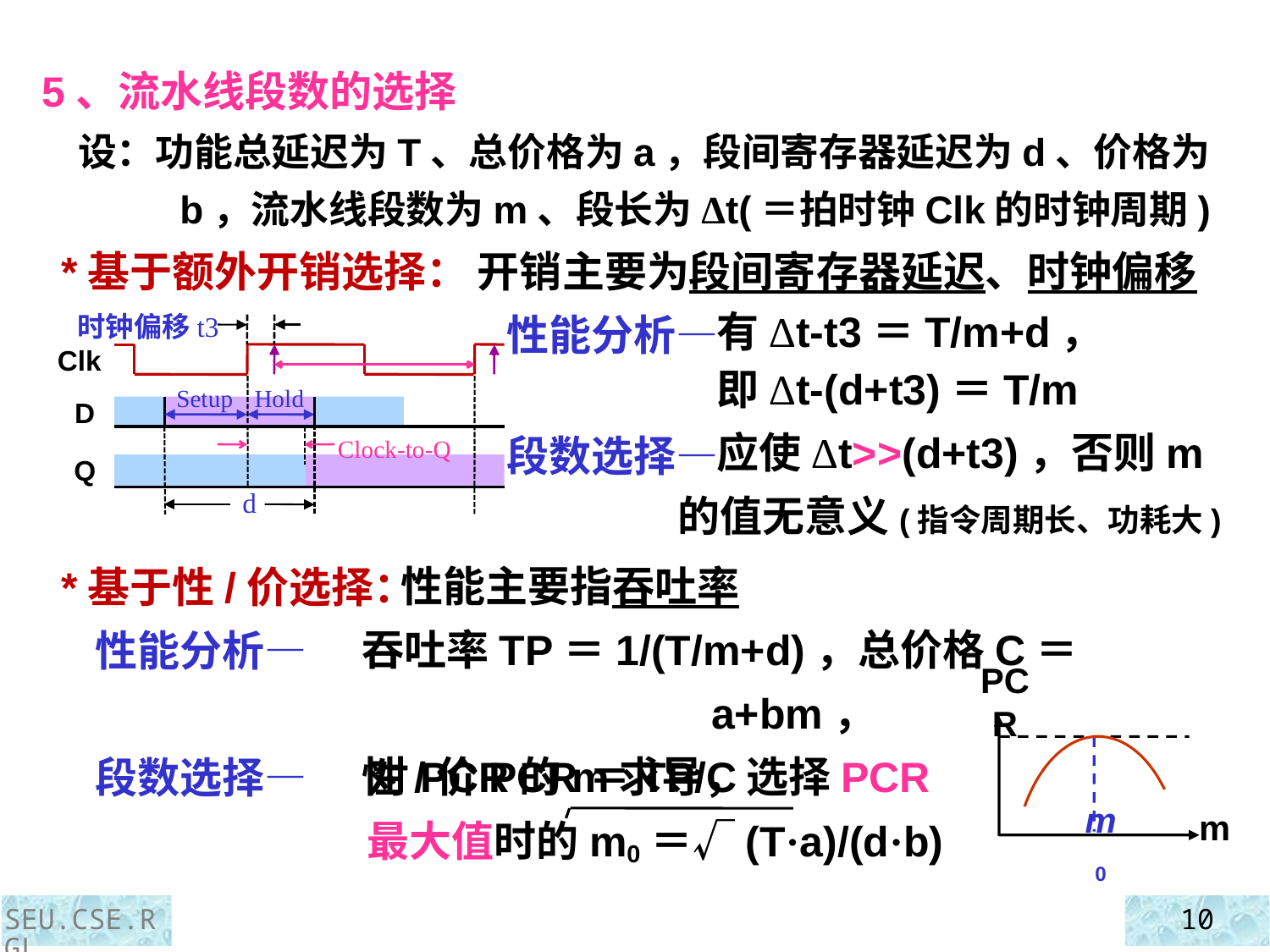

5、流水线段数的选择
   设：功能总延迟为T、总价格为a，段间寄存器延迟为d、价格为b，流水线段数为m、段长为Δt(＝拍时钟Clk的时钟周期)
  *基于额外开销选择：

  *基于性/价选择：
     性能分析—

     段数选择—
开销主要为段间寄存器延迟、时钟偏移
  性能分析—

  段数选择—
   有Δt-t3＝T/m+d，
   即Δt-(d+t3)＝T/m
   应使Δt>>(d+t3)，否则m的值无意义(指令周期长、功耗大)
时钟偏移t3
Clk
Setup
Hold
D

Clock-to-Q
Q

d
   性能主要指吞吐率
吞吐率TP＝1/(T/m+d)，总价格C＝a+bm，
性/价PCR＝TP/C
PCR

m
m0

对PCR的m求导，选择PCR最大值时的m0＝√(T·a)/(d·b)
SEU.CSE.RGL
10